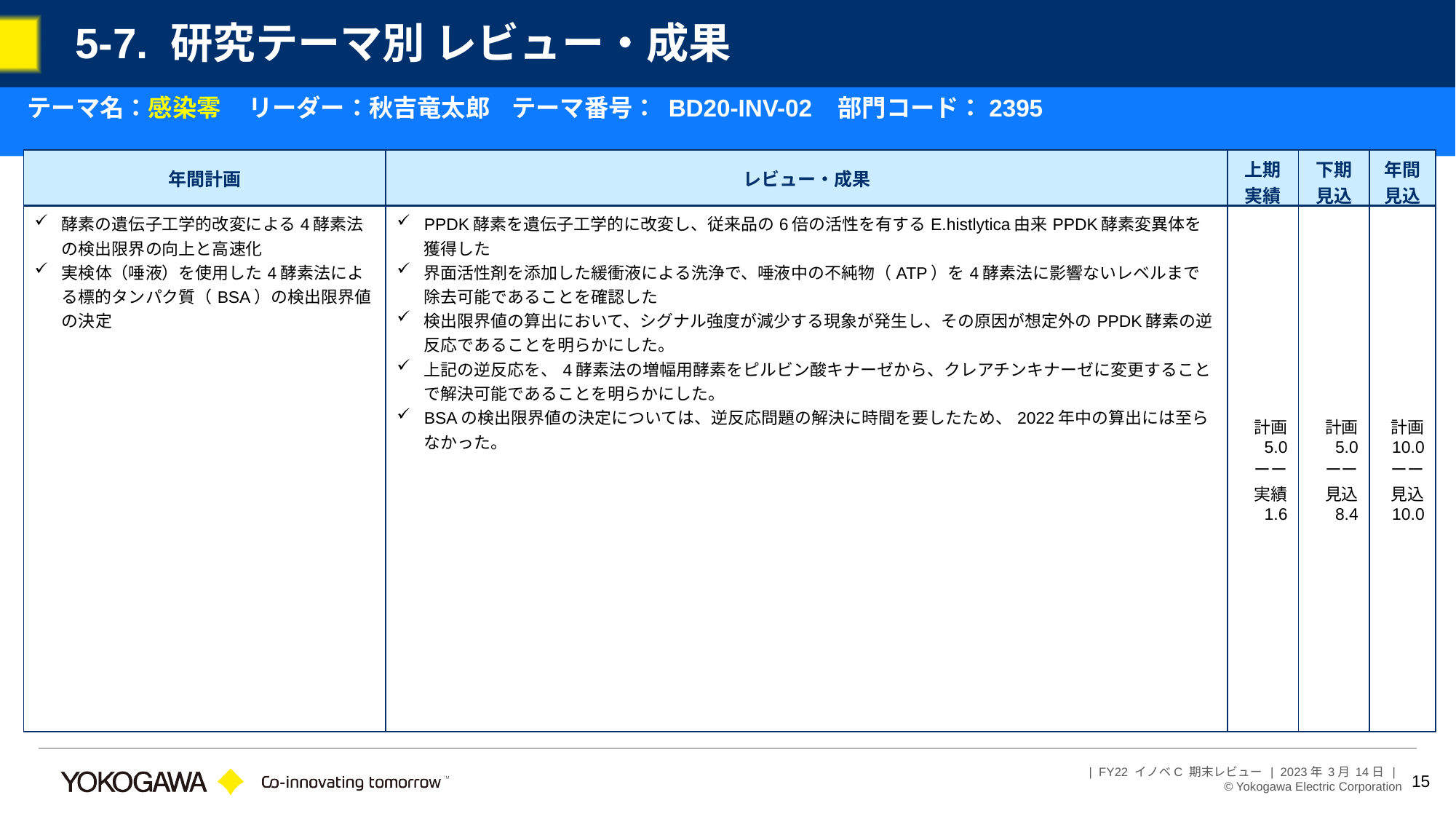

# 5-7. 研究テーマ別 レビュー・成果
  テーマ名：感染零     リーダー：秋吉竜太郎    テーマ番号： BD20-INV-02   部門コード：2395
| 年間計画 | レビュー・成果 | 上期 実績 | 下期 見込 | 年間 見込 |
| --- | --- | --- | --- | --- |
| 酵素の遺伝子工学的改変による4酵素法の検出限界の向上と高速化 実検体（唾液）を使用した4酵素法による標的タンパク質（BSA）の検出限界値の決定 | PPDK酵素を遺伝子工学的に改変し、従来品の6倍の活性を有するE.histlytica由来PPDK酵素変異体を獲得した 界面活性剤を添加した緩衝液による洗浄で、唾液中の不純物（ATP）を4酵素法に影響ないレベルまで除去可能であることを確認した 検出限界値の算出において、シグナル強度が減少する現象が発生し、その原因が想定外のPPDK酵素の逆反応であることを明らかにした。 上記の逆反応を、4酵素法の増幅用酵素をピルビン酸キナーゼから、クレアチンキナーゼに変更することで解決可能であることを明らかにした。 BSAの検出限界値の決定については、逆反応問題の解決に時間を要したため、2022年中の算出には至らなかった。 | 計画 5.0 ーー 実績 1.6 | 計画 5.0 ーー 見込 8.4 | 計画 10.0 ーー 見込 10.0 |
15